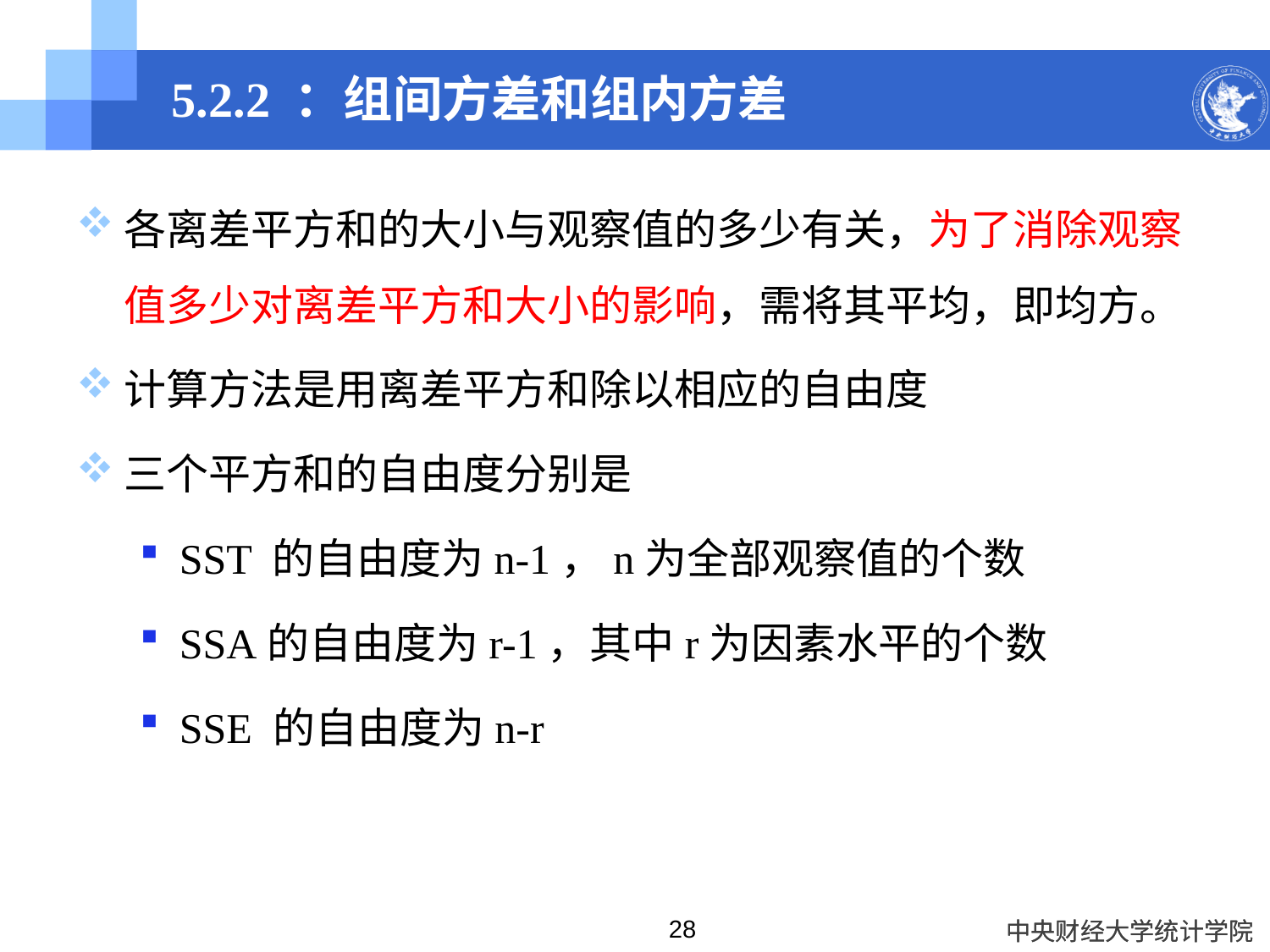

# 5.2.2 ：组间方差和组内方差
各离差平方和的大小与观察值的多少有关，为了消除观察值多少对离差平方和大小的影响，需将其平均，即均方。
计算方法是用离差平方和除以相应的自由度
三个平方和的自由度分别是
SST 的自由度为n-1，n为全部观察值的个数
SSA的自由度为r-1，其中r为因素水平的个数
SSE 的自由度为n-r
28